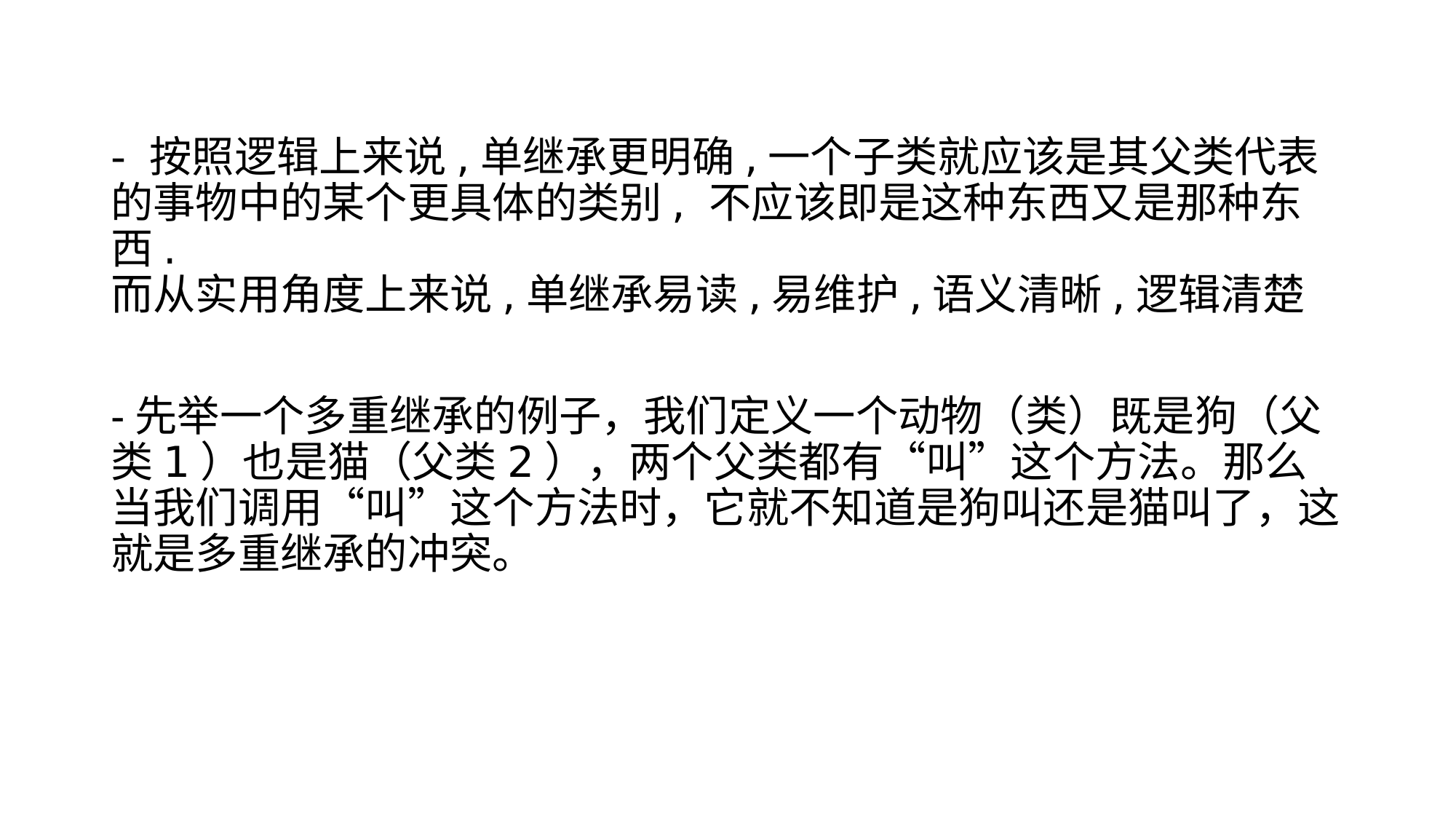

- 按照逻辑上来说,单继承更明确,一个子类就应该是其父类代表的事物中的某个更具体的类别, 不应该即是这种东西又是那种东西.
而从实用角度上来说,单继承易读,易维护,语义清晰,逻辑清楚

-先举一个多重继承的例子，我们定义一个动物（类）既是狗（父类1）也是猫（父类2），两个父类都有“叫”这个方法。那么当我们调用“叫”这个方法时，它就不知道是狗叫还是猫叫了，这就是多重继承的冲突。